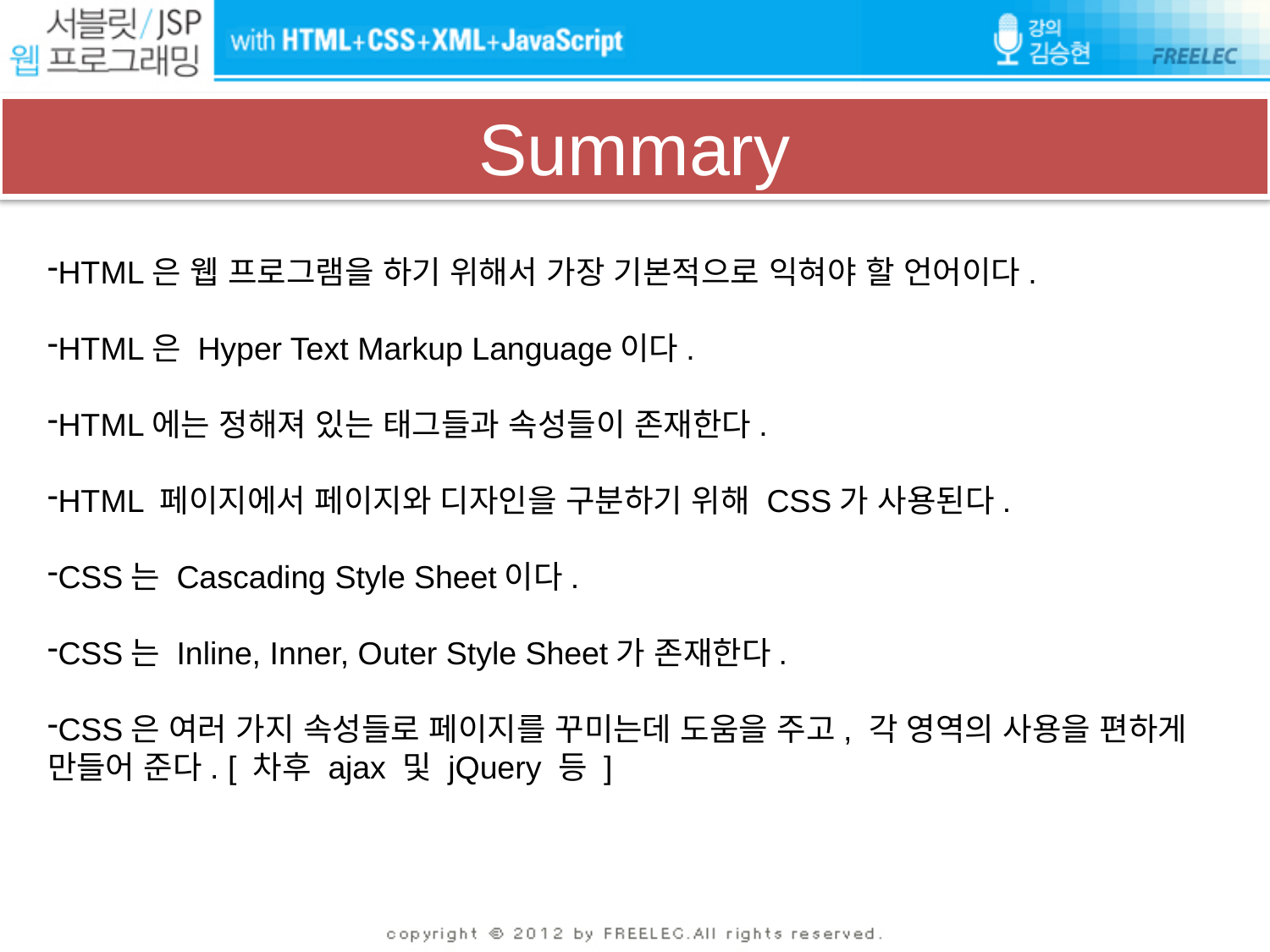

# Summary
HTML은 웹 프로그램을 하기 위해서 가장 기본적으로 익혀야 할 언어이다.

HTML은 Hyper Text Markup Language이다.

HTML에는 정해져 있는 태그들과 속성들이 존재한다.

HTML 페이지에서 페이지와 디자인을 구분하기 위해 CSS가 사용된다.

CSS는 Cascading Style Sheet이다.

CSS는 Inline, Inner, Outer Style Sheet가 존재한다.

CSS은 여러 가지 속성들로 페이지를 꾸미는데 도움을 주고, 각 영역의 사용을 편하게 만들어 준다. [ 차후 ajax 및 jQuery 등 ]